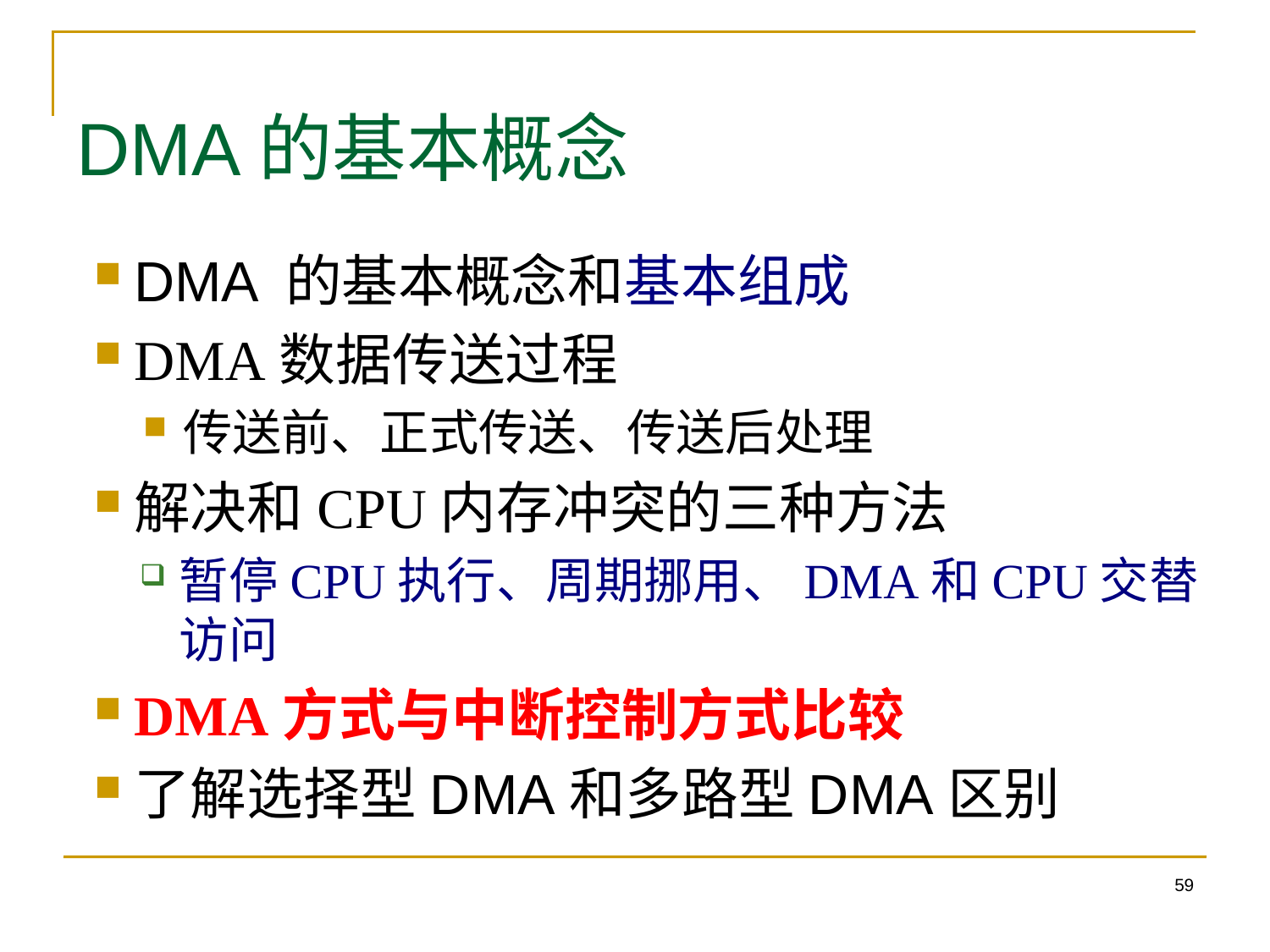

DMA的基本概念
DMA 的基本概念和基本组成
DMA数据传送过程
传送前、正式传送、传送后处理
解决和CPU内存冲突的三种方法
暂停CPU执行、周期挪用、DMA和CPU交替访问
DMA方式与中断控制方式比较
了解选择型DMA和多路型DMA区别

59